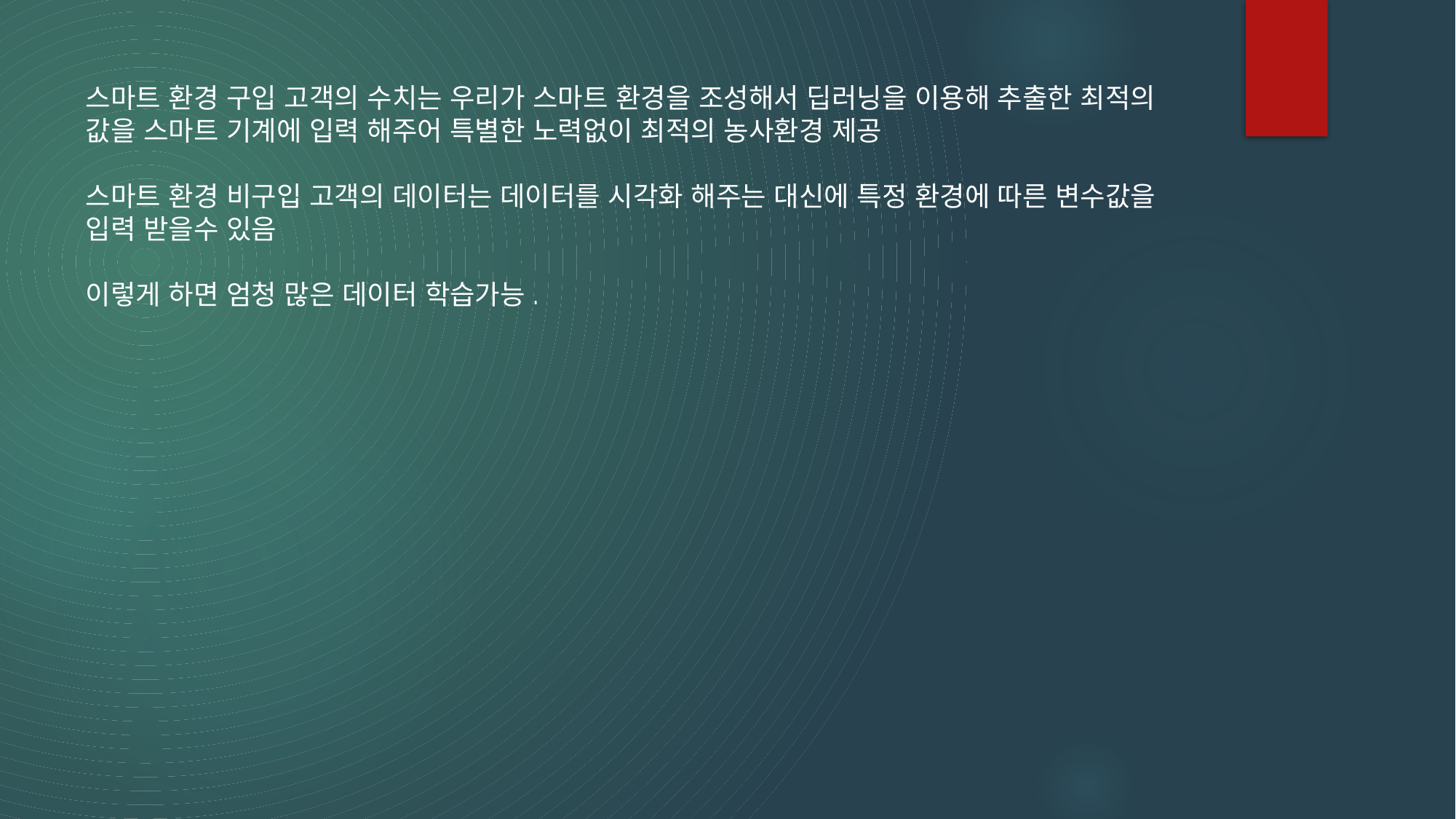

스마트 환경 구입 고객의 수치는 우리가 스마트 환경을 조성해서 딥러닝을 이용해 추출한 최적의 값을 스마트 기계에 입력 해주어 특별한 노력없이 최적의 농사환경 제공

스마트 환경 비구입 고객의 데이터는 데이터를 시각화 해주는 대신에 특정 환경에 따른 변수값을 입력 받을수 있음

이렇게 하면 엄청 많은 데이터 학습가능.